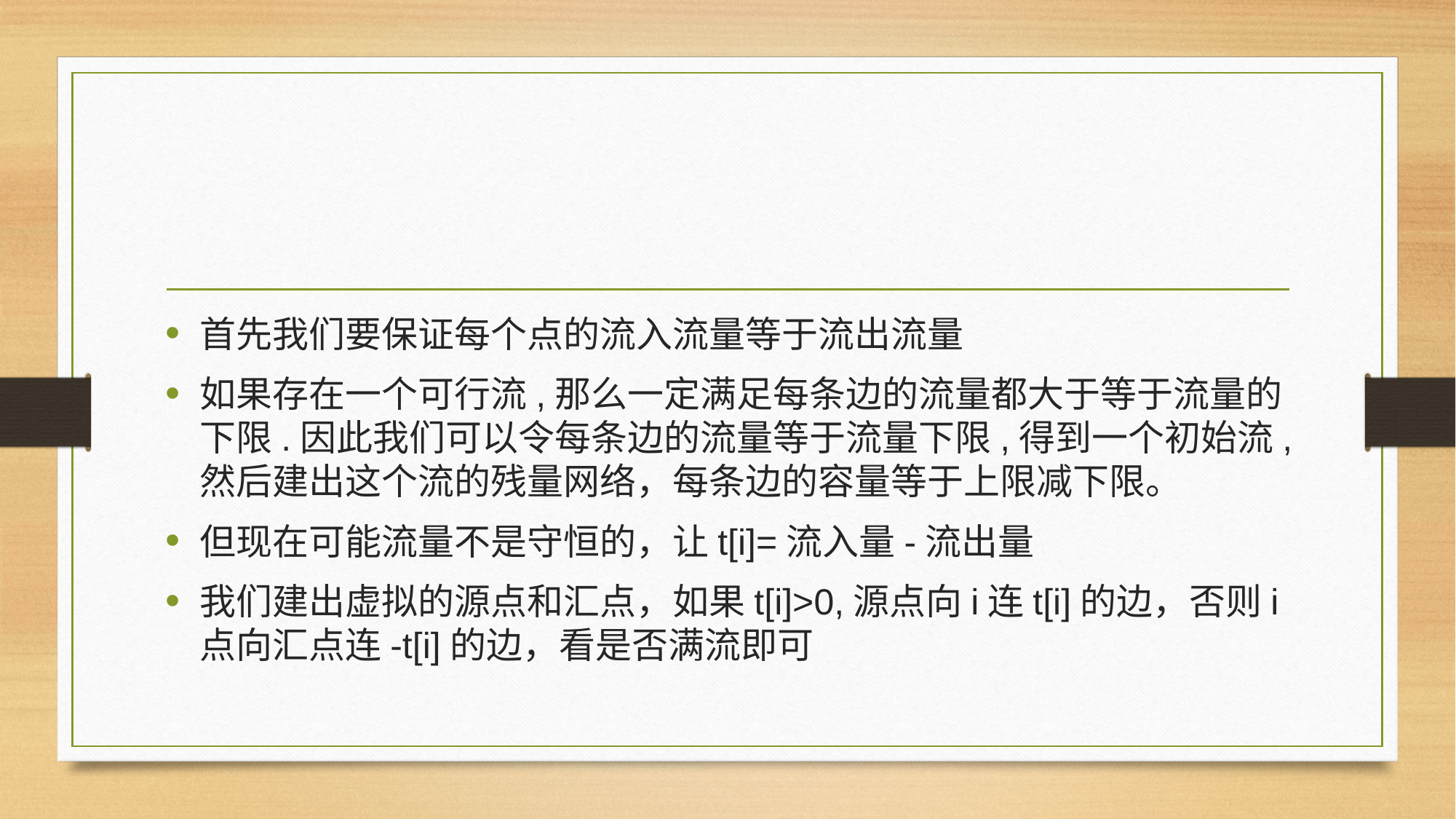

#
首先我们要保证每个点的流入流量等于流出流量
如果存在一个可行流,那么一定满足每条边的流量都大于等于流量的下限.因此我们可以令每条边的流量等于流量下限,得到一个初始流,然后建出这个流的残量网络，每条边的容量等于上限减下限。
但现在可能流量不是守恒的，让t[i]=流入量-流出量
我们建出虚拟的源点和汇点，如果t[i]>0,源点向i连t[i]的边，否则i点向汇点连-t[i]的边，看是否满流即可